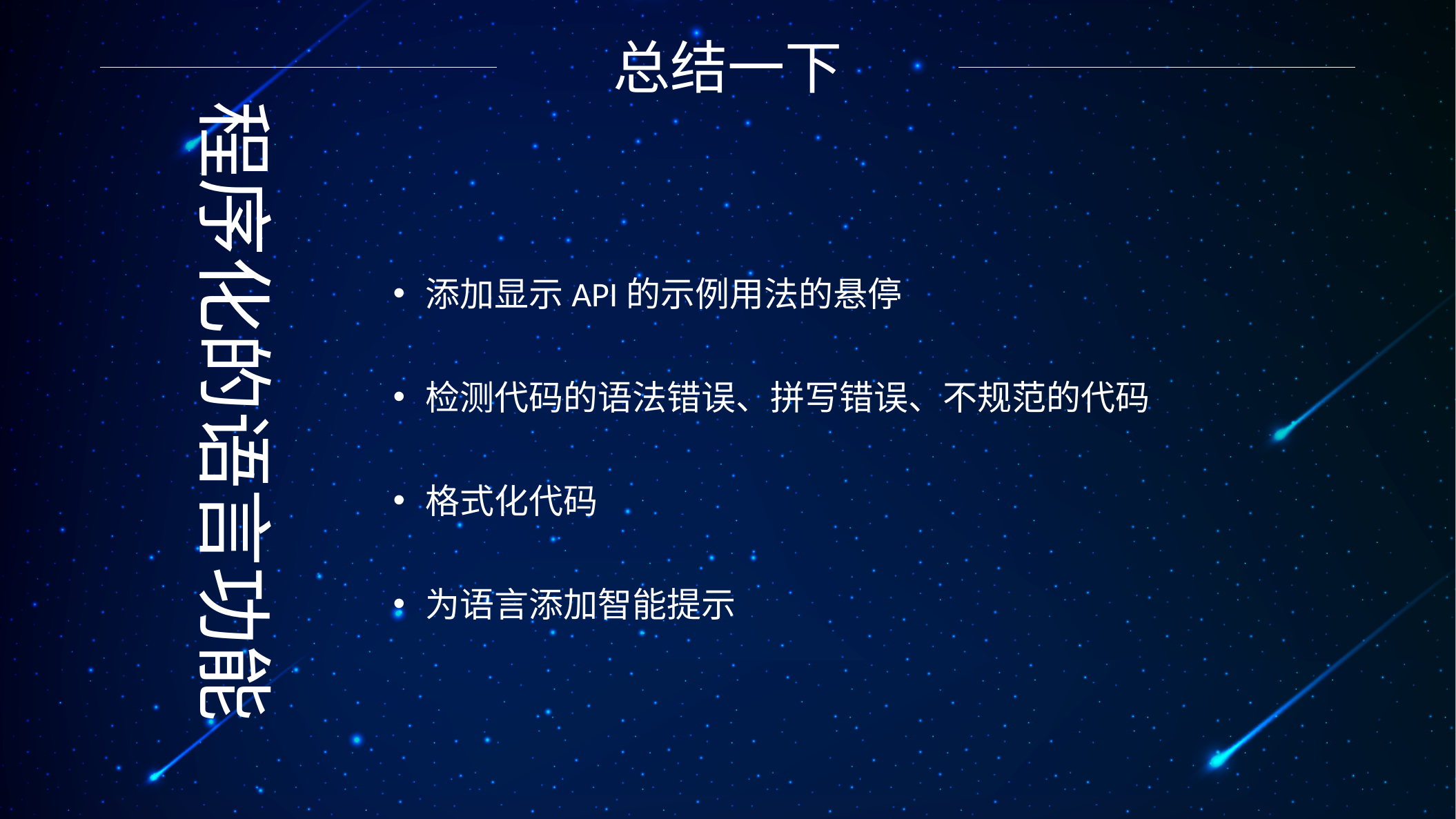

总结一下
程序化的语言功能
添加显示API的示例用法的悬停
检测代码的语法错误、拼写错误、不规范的代码
格式化代码
为语言添加智能提示